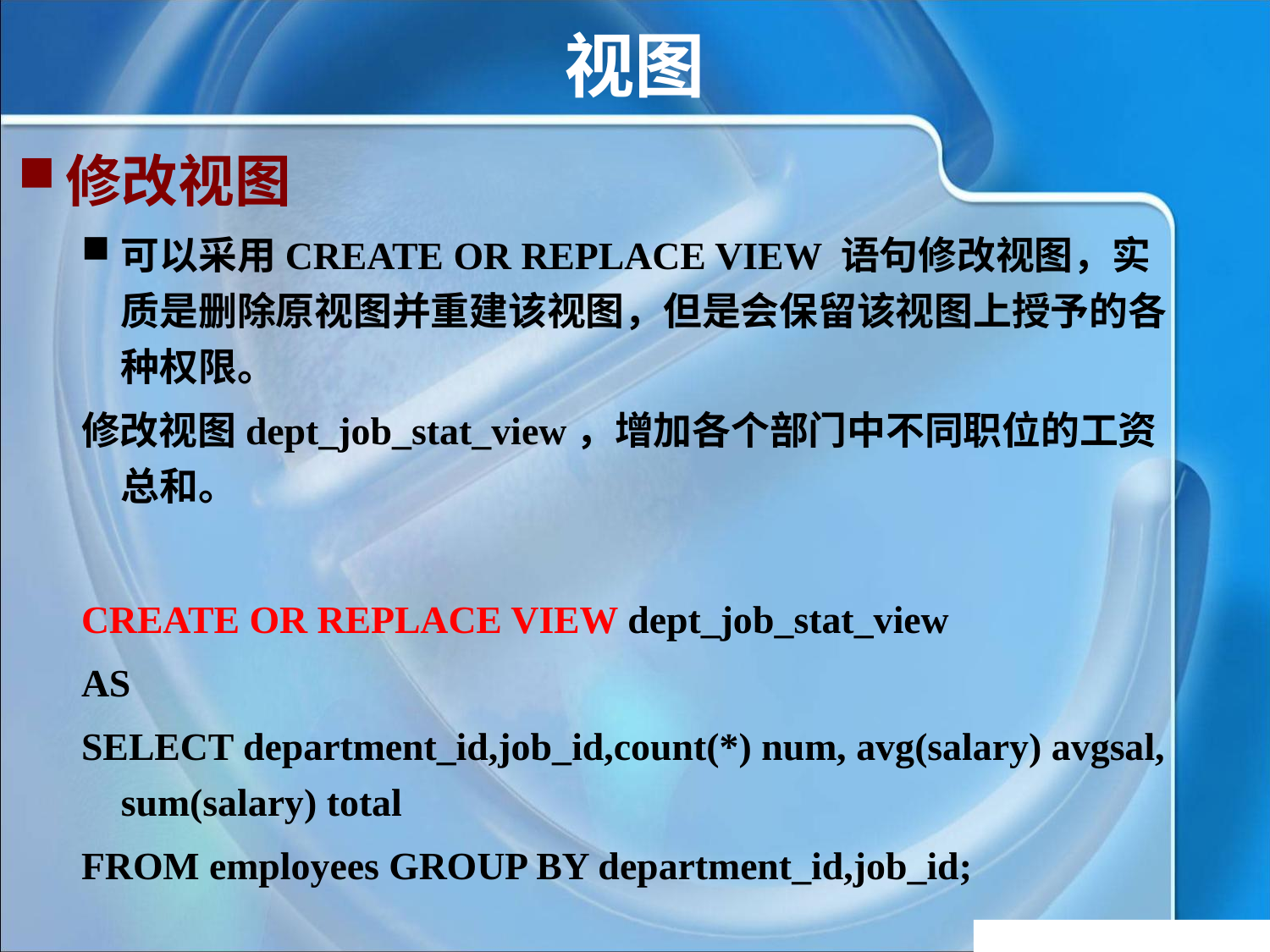

# 视图
修改视图
可以采用CREATE OR REPLACE VIEW 语句修改视图，实质是删除原视图并重建该视图，但是会保留该视图上授予的各种权限。
修改视图dept_job_stat_view，增加各个部门中不同职位的工资总和。

CREATE OR REPLACE VIEW dept_job_stat_view
AS
SELECT department_id,job_id,count(*) num, avg(salary) avgsal, sum(salary) total
FROM employees GROUP BY department_id,job_id;
109